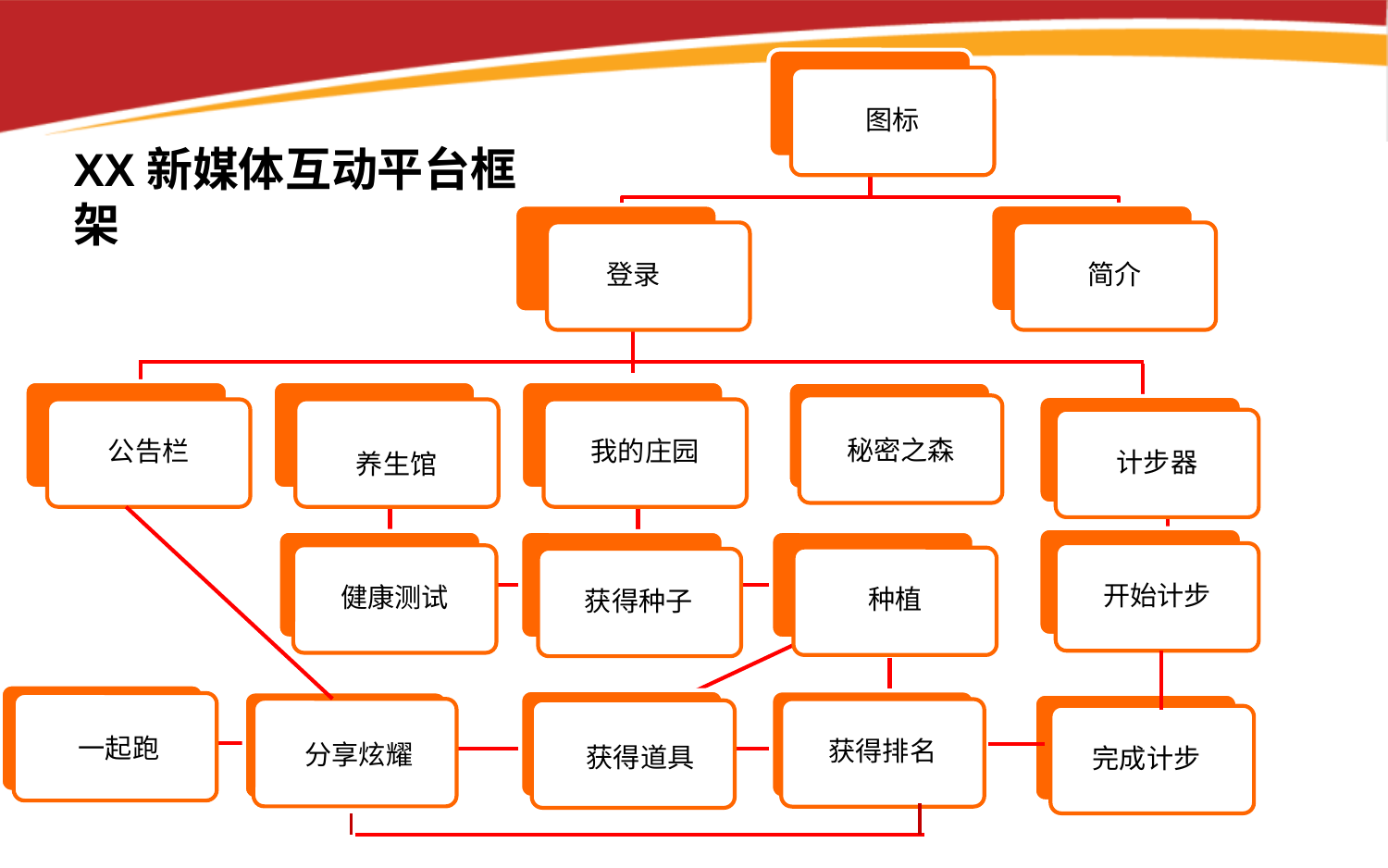

图标
XX新媒体互动平台框架

登录

简介

公告栏

养生馆

我的庄园
秘密之森

计步器

开始计步

健康测试

种植

获得种子

一起跑

分享炫耀

获得排名

获得道具

完成计步